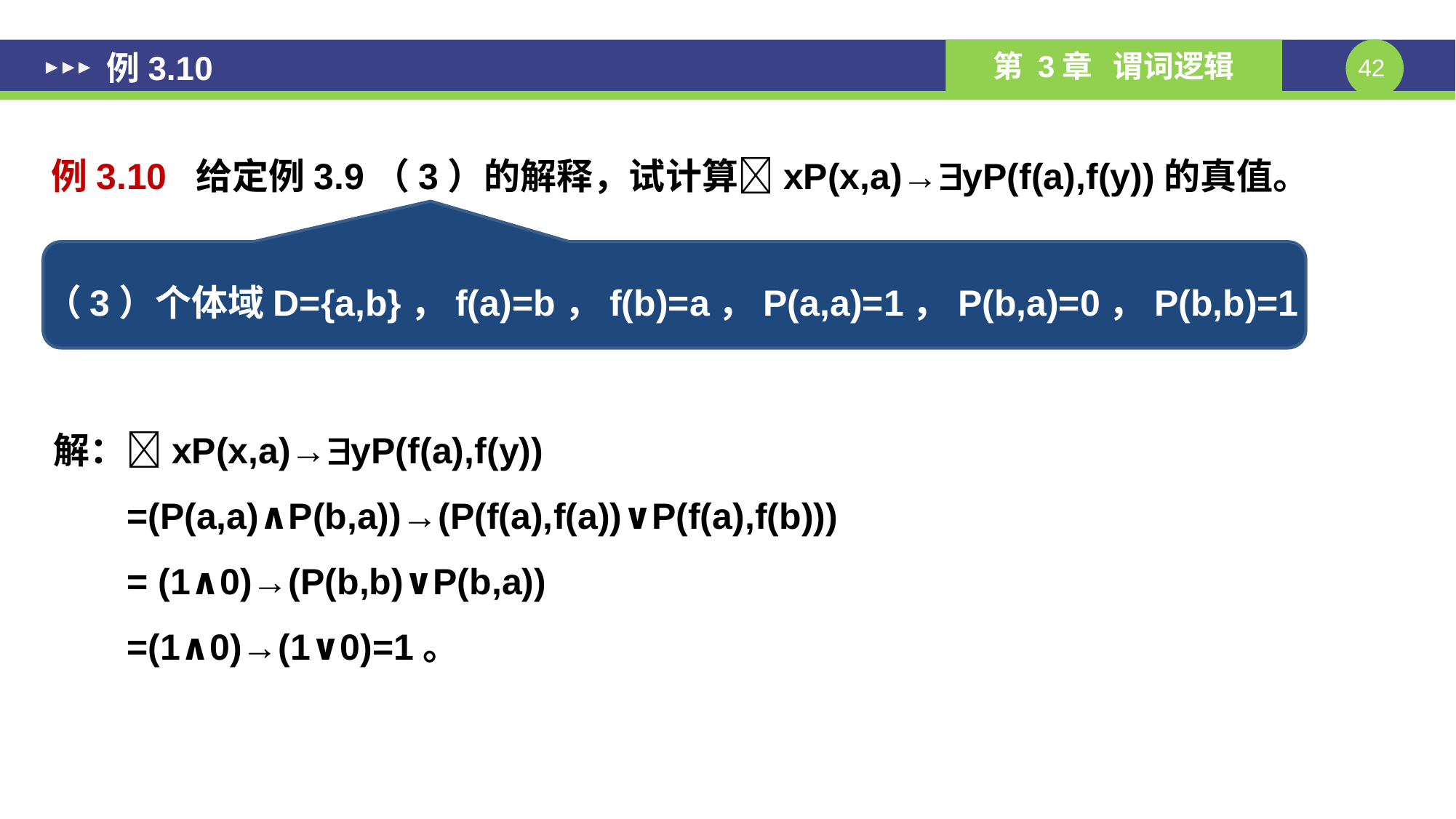

例3.10
例3.10  给定例3.9（3）的解释，试计算∀xP(x,a)→∃yP(f(a),f(y))的真值。

（3）个体域D={a,b}，f(a)=b，f(b)=a，P(a,a)=1，P(b,a)=0，P(b,b)=1。
解：∀xP(x,a)→∃yP(f(a),f(y))
=(P(a,a)∧P(b,a))→(P(f(a),f(a))∨P(f(a),f(b)))
= (1∧0)→(P(b,b)∨P(b,a))
=(1∧0)→(1∨0)=1。